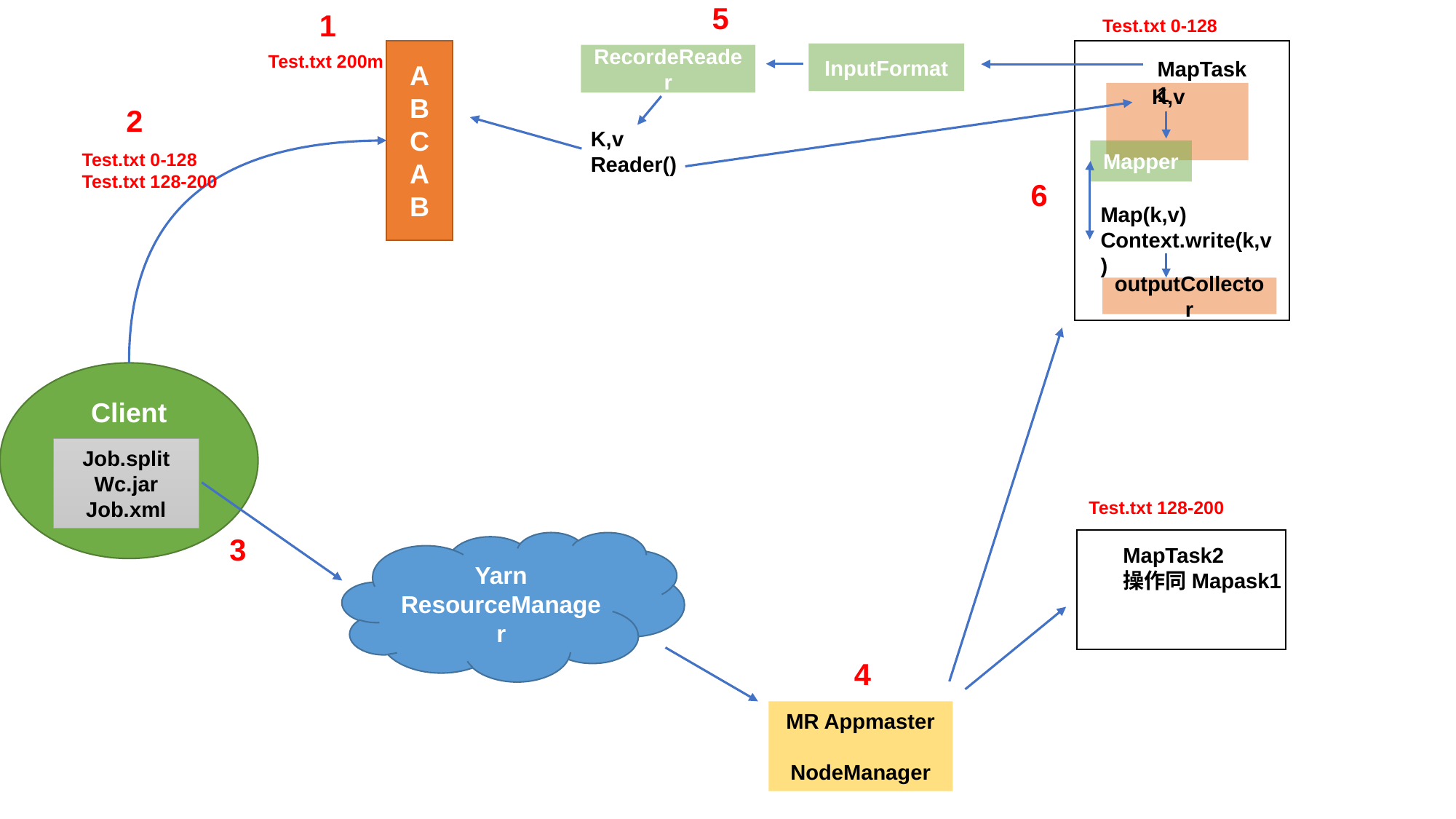

5
1
Test.txt 0-128

A
B
C
A
B
InputFormat
Test.txt 200m
RecordeReader
MapTask1
K,v

2
K,v
Reader()
Mapper
Test.txt 0-128
Test.txt 128-200
6
Map(k,v)
Context.write(k,v)
outputCollector
Client

Job.split
Wc.jar
Job.xml
Test.txt 128-200
3

Yarn
ResourceManager
MapTask2
操作同Mapask1
4
MR Appmaster

NodeManager